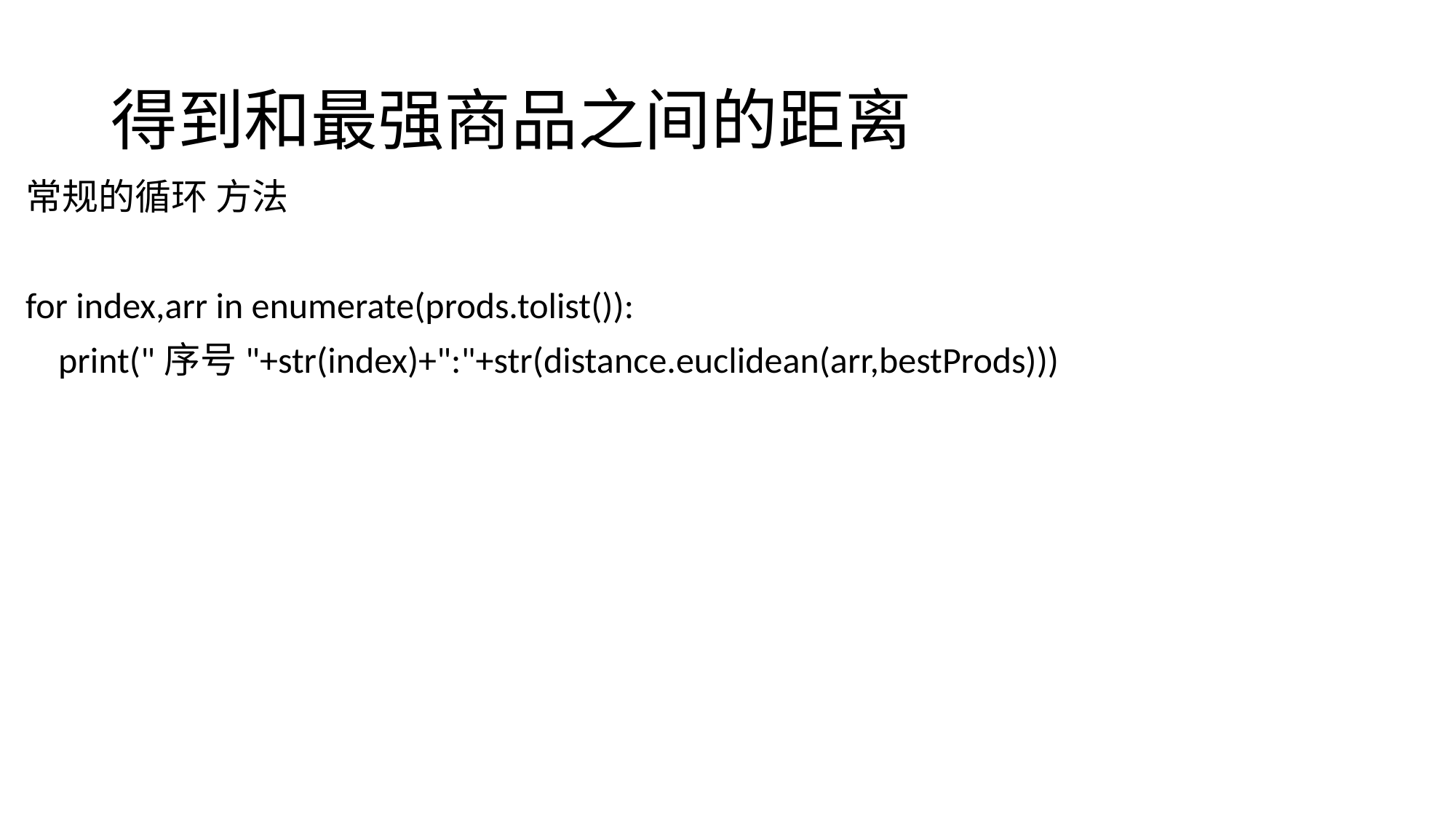

# 得到和最强商品之间的距离
常规的循环 方法

for index,arr in enumerate(prods.tolist()):
    print("序号"+str(index)+":"+str(distance.euclidean(arr,bestProds)))